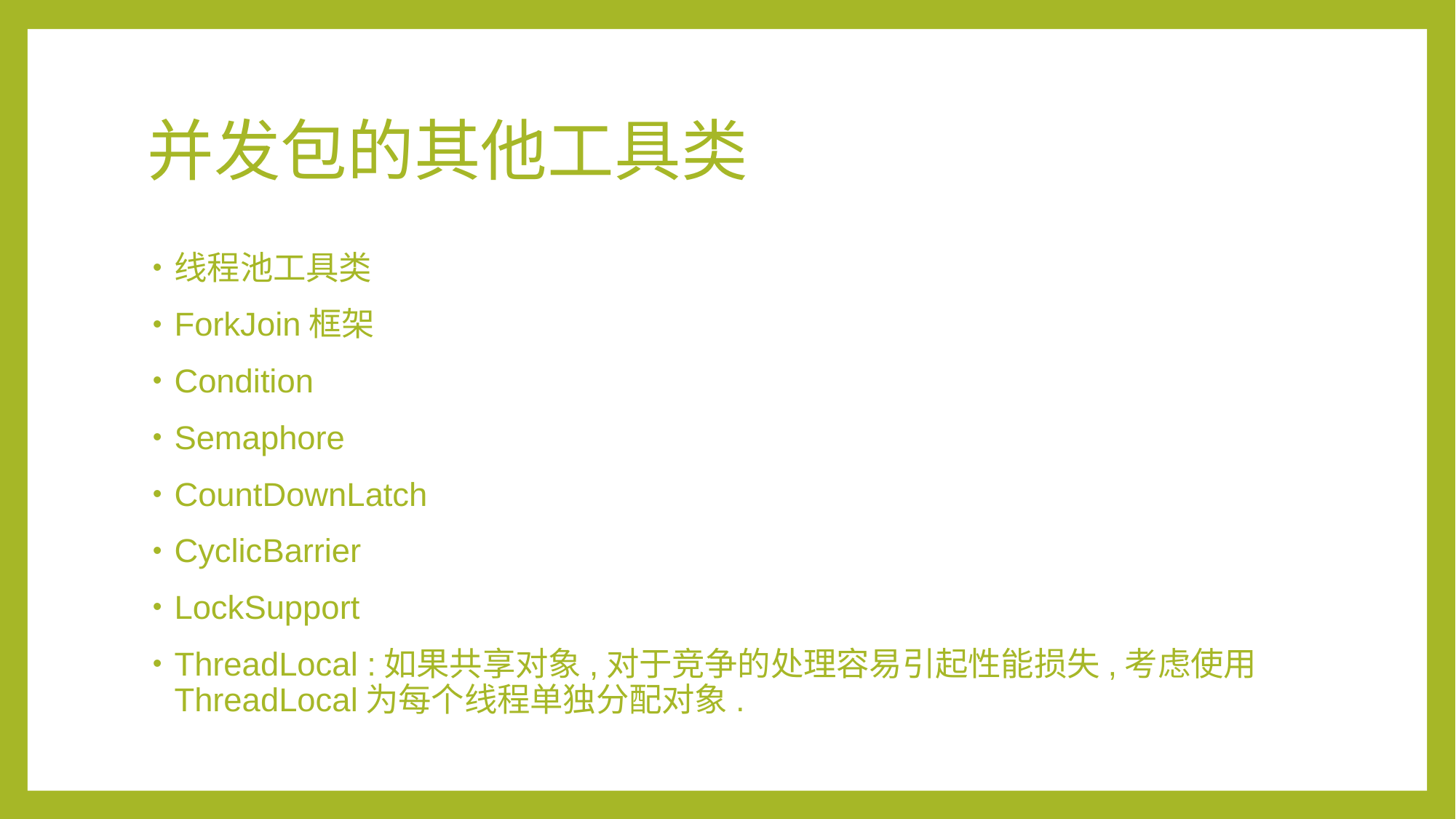

# 并发包的其他工具类
线程池工具类
ForkJoin框架
Condition
Semaphore
CountDownLatch
CyclicBarrier
LockSupport
ThreadLocal :如果共享对象,对于竞争的处理容易引起性能损失,考虑使用ThreadLocal为每个线程单独分配对象.